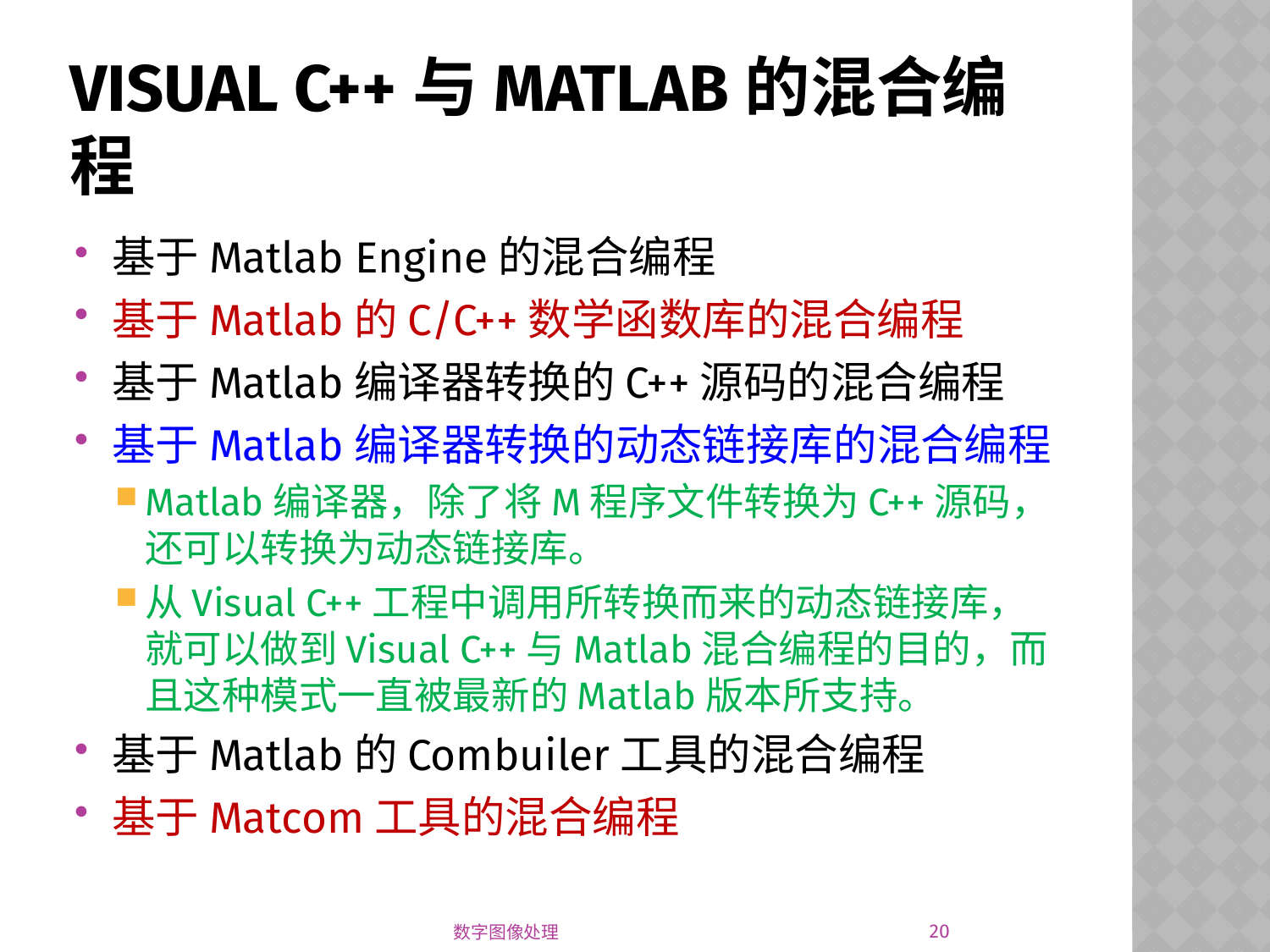

# Visual C++与Matlab的混合编程
基于Matlab Engine的混合编程
基于Matlab的C/C++数学函数库的混合编程
基于Matlab编译器转换的C++源码的混合编程
基于Matlab编译器转换的动态链接库的混合编程
Matlab编译器，除了将M程序文件转换为C++源码，还可以转换为动态链接库。
从Visual C++工程中调用所转换而来的动态链接库，就可以做到Visual C++与Matlab混合编程的目的，而且这种模式一直被最新的Matlab版本所支持。
基于Matlab的Combuiler工具的混合编程
基于Matcom工具的混合编程
20
数字图像处理